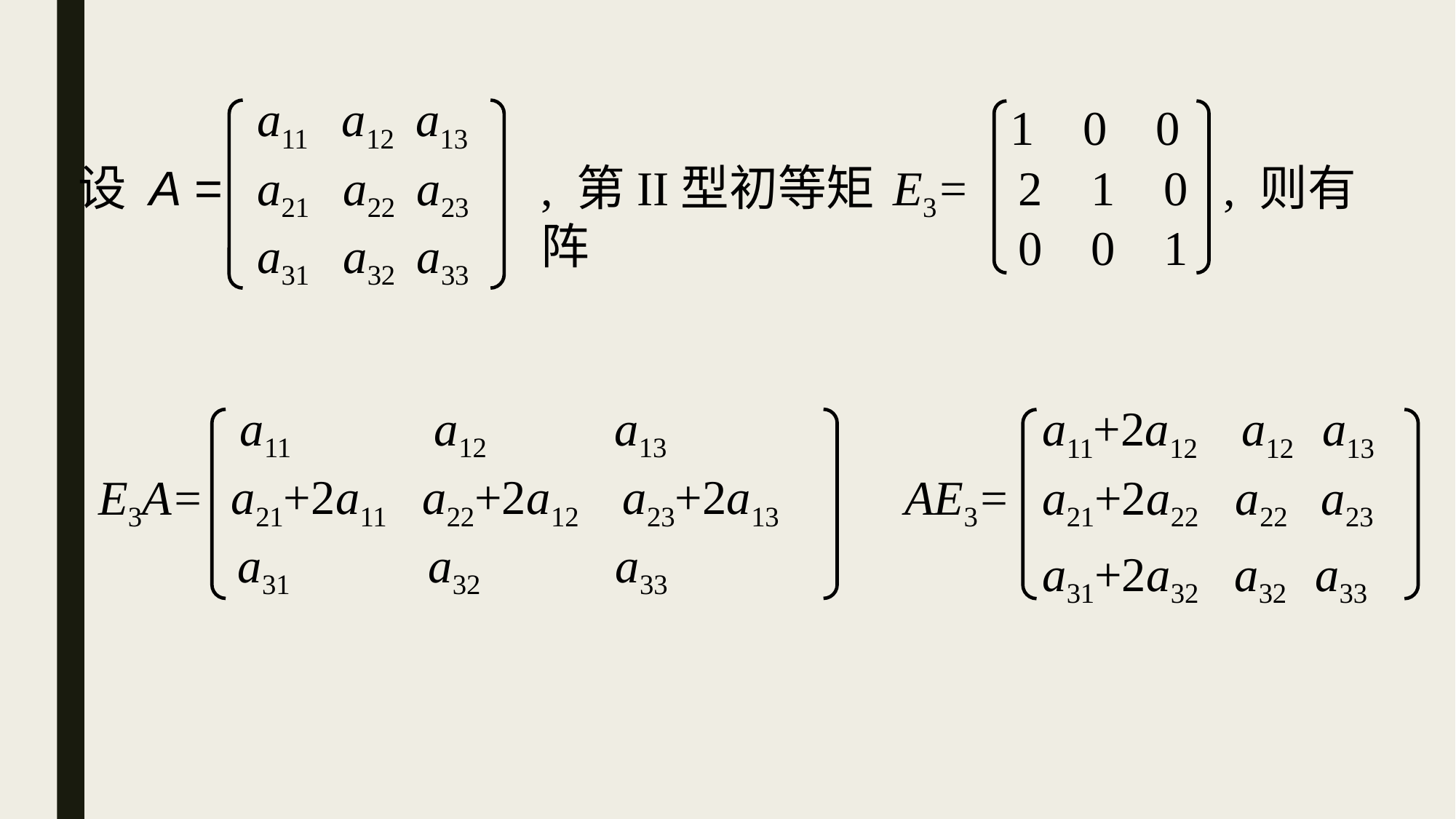

a11    a12   a13
1    0    0

, 则有
设 A =
a21    a22   a23
, 第II型初等矩阵
E3=
 2    1    0
 0    0    1
a31    a32   a33
a11             a12                  a13
a11+2a12    a12    a13

a21+2a11     a22+2a12    a23+2a13
E3A=
  AE3=
a21+2a22   a22    a23
a31             a32                   a33
a31+2a32     a32    a33